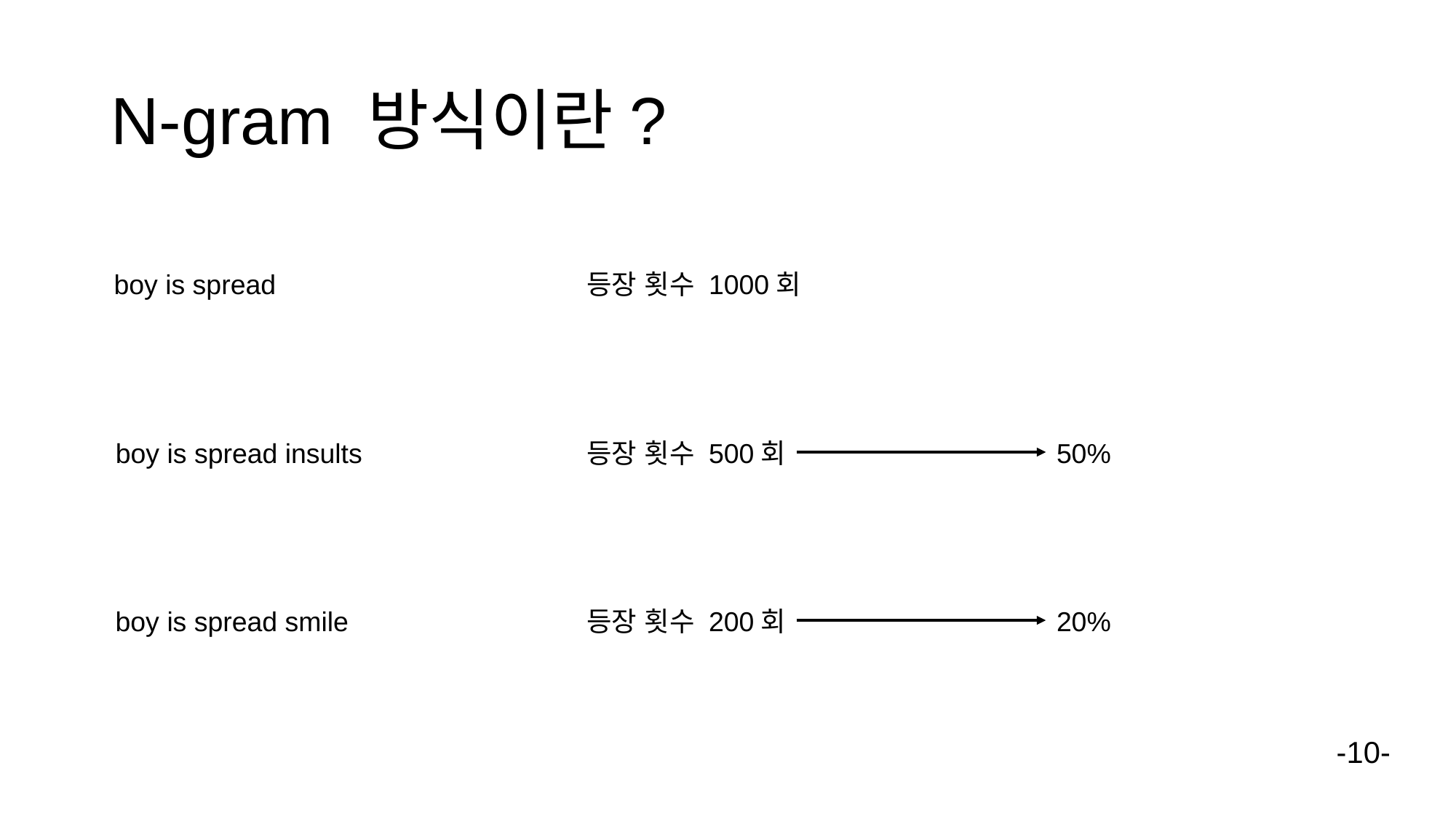

# N-gram 방식이란?
boy is spread
등장 횟수 1000회
boy is spread insults
등장 횟수 500회
50%
boy is spread smile
등장 횟수 200회
20%
-10-